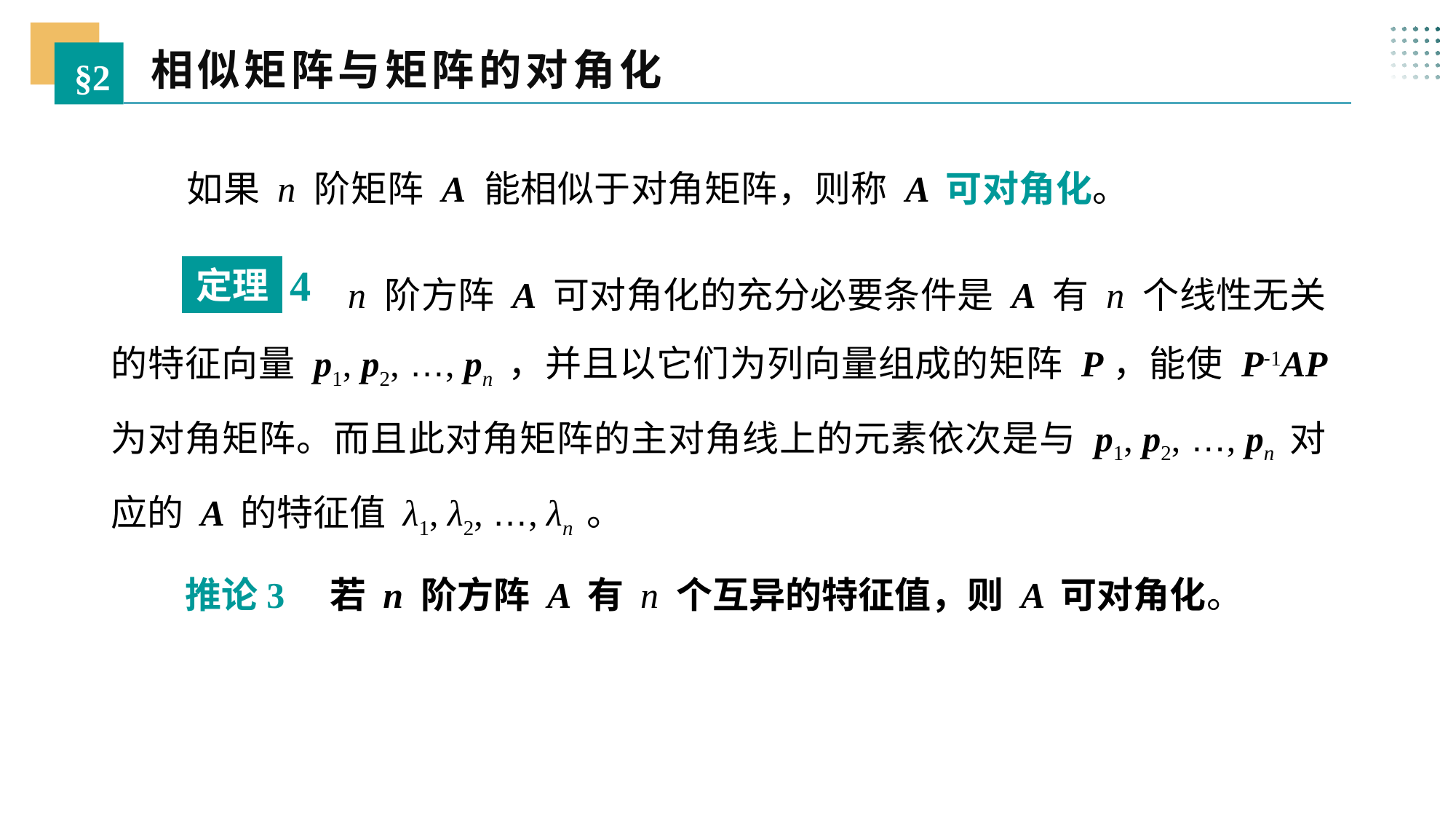

相似矩阵与矩阵的对角化
§2
如果 n 阶矩阵 A 能相似于对角矩阵，则称 A 可对角化。
                         n 阶方阵 A 可对角化的充分必要条件是 A 有 n 个线性无关的特征向量 p1, p2, …, pn ，并且以它们为列向量组成的矩阵 P，能使 P-1AP 为对角矩阵。而且此对角矩阵的主对角线上的元素依次是与 p1, p2, …, pn 对应的 A 的特征值 λ1, λ2, …, λn 。
4

定理
        推论3    若 n 阶方阵 A 有 n 个互异的特征值，则 A 可对角化。